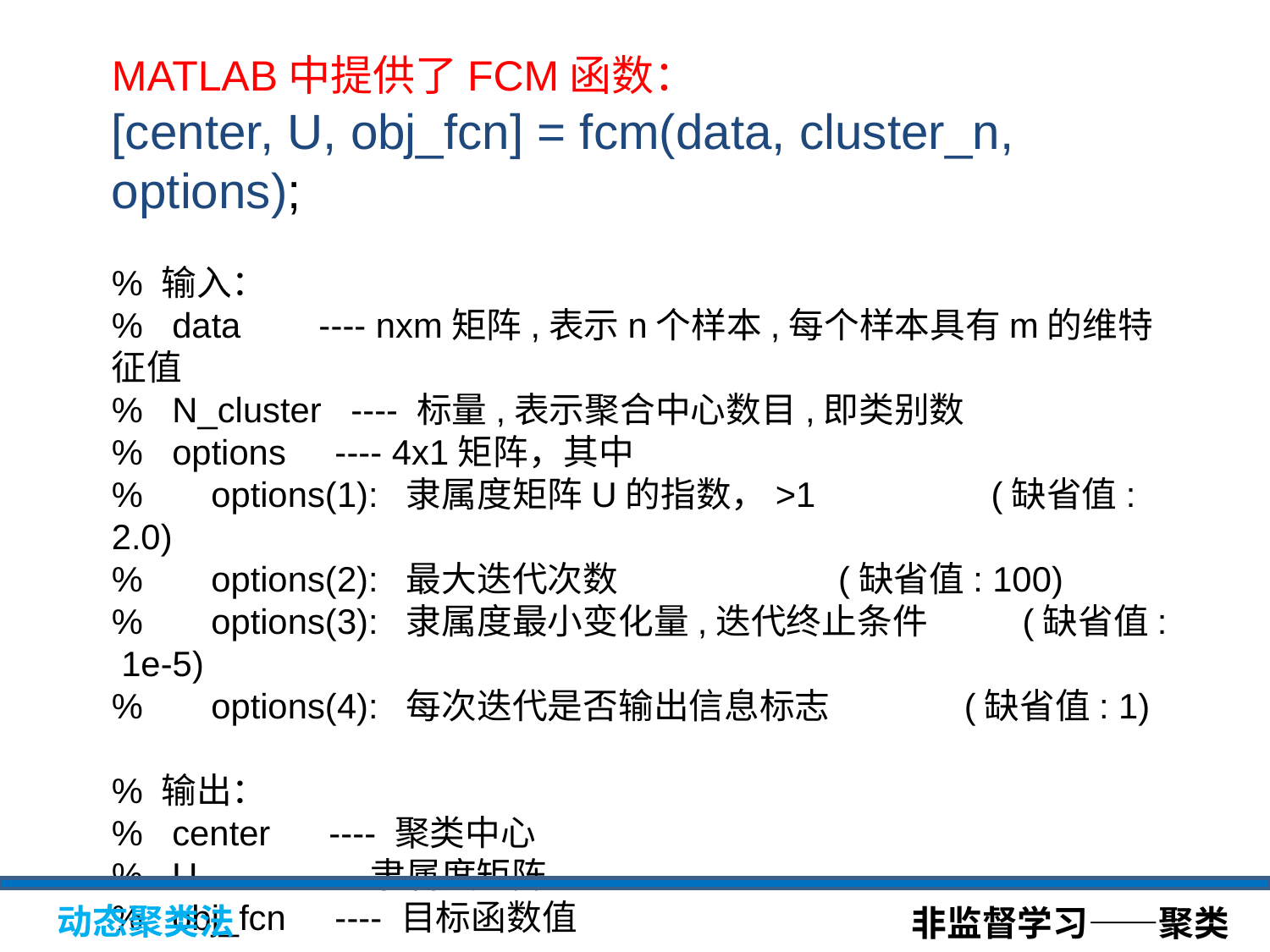

MATLAB中提供了FCM函数：
[center, U, obj_fcn] = fcm(data, cluster_n, options);

% 输入：
%   data        ---- nxm矩阵,表示n个样本,每个样本具有m的维特征值
%   N_cluster   ---- 标量,表示聚合中心数目,即类别数
%   options     ---- 4x1矩阵，其中
%       options(1):  隶属度矩阵U的指数，>1                  (缺省值: 2.0)
%       options(2):  最大迭代次数                           (缺省值: 100)
%       options(3):  隶属度最小变化量,迭代终止条件           (缺省值: 1e-5)
%       options(4):  每次迭代是否输出信息标志                (缺省值: 1)

% 输出：
%   center      ---- 聚类中心
%   U           ---- 隶属度矩阵
%   obj_fcn     ---- 目标函数值

非监督学习——聚类
动态聚类法